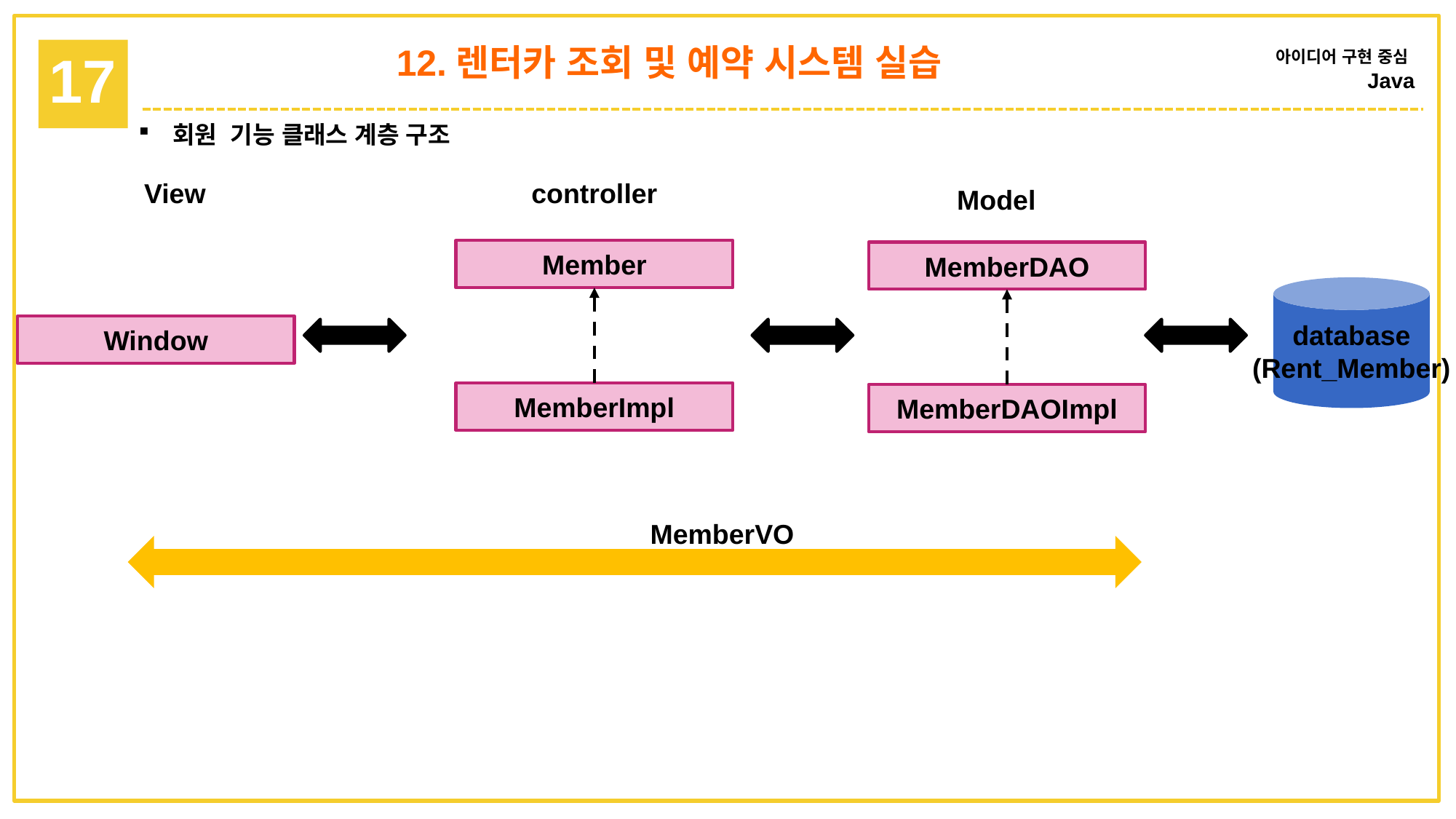

12.렌터카 조회 및 예약 시스템 실습
아이디어 구현 중심
Java
17

회원  기능 클래스 계층 구조
View
controller
Model
Member
MemberDAO

database
(Rent_Member)

Window

MemberImpl
MemberDAOImpl
MemberVO